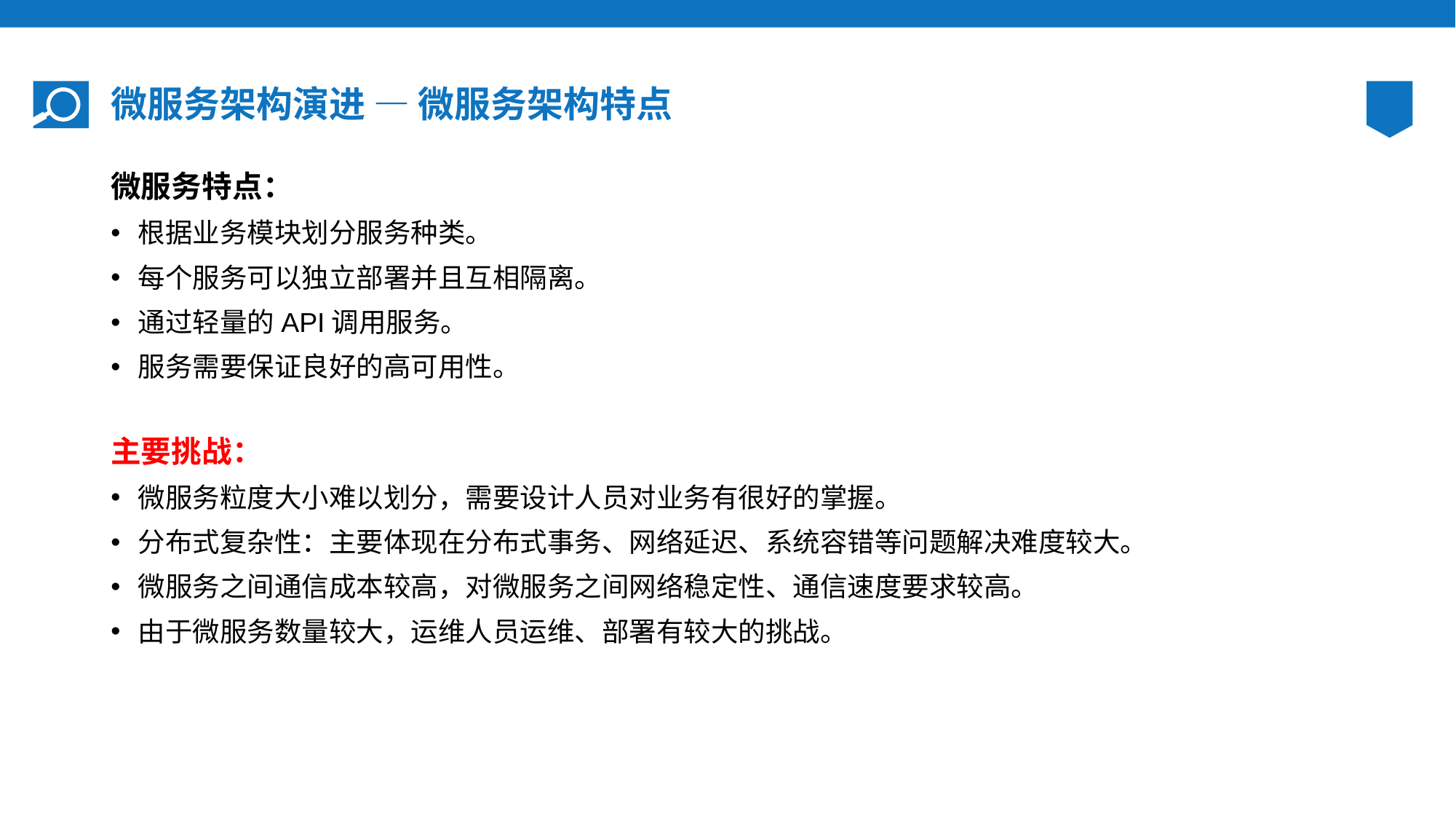

# 微服务架构演进 — 微服务架构特点
微服务特点：
根据业务模块划分服务种类。
每个服务可以独立部署并且互相隔离。
通过轻量的API调用服务。
服务需要保证良好的高可用性。

主要挑战：
微服务粒度大小难以划分，需要设计人员对业务有很好的掌握。
分布式复杂性：主要体现在分布式事务、网络延迟、系统容错等问题解决难度较大。
微服务之间通信成本较高，对微服务之间网络稳定性、通信速度要求较高。
由于微服务数量较大，运维人员运维、部署有较大的挑战。